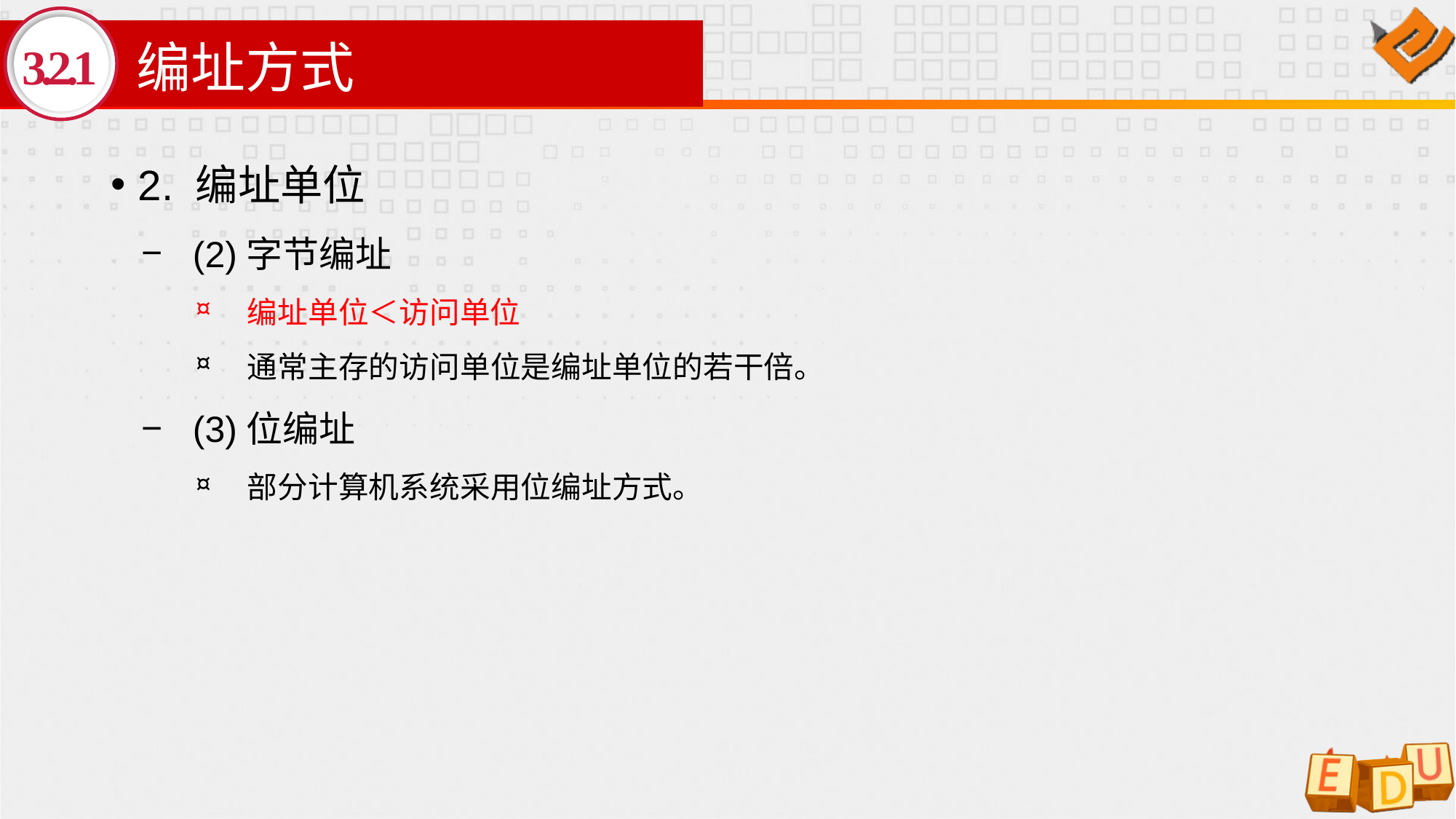

# 编址方式
3.2.1
2. 编址单位
(2)字节编址
编址单位＜访问单位
通常主存的访问单位是编址单位的若干倍。
(3)位编址
部分计算机系统采用位编址方式。